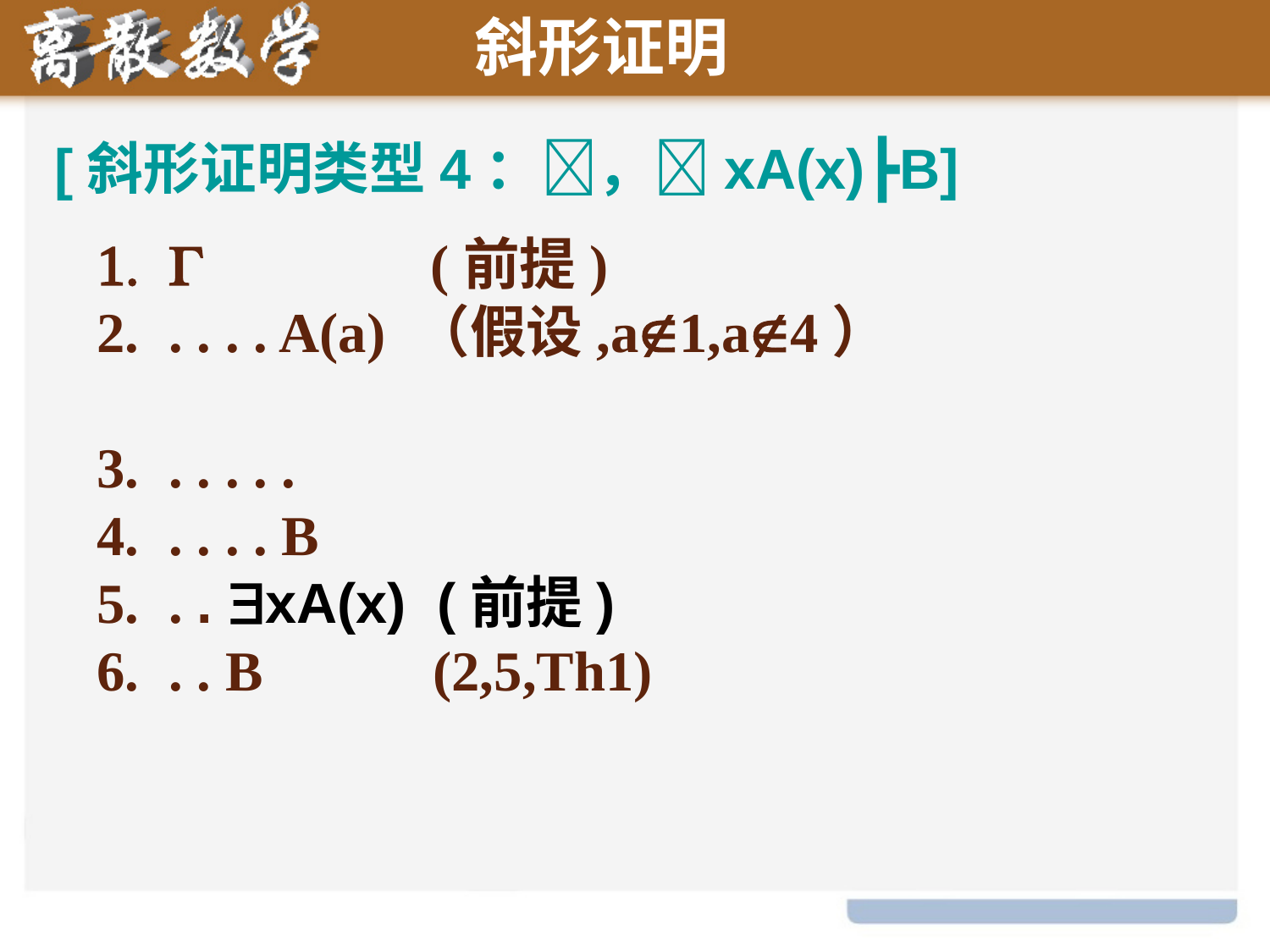

斜形证明
[斜形证明类型4：Γ，∃xA(x)┣B]
Γ                (前提)
. . . . A(a) （假设,a∉1,a∉4）
. . . . .
. . . . B
. . ∃xA(x)  (前提)
. . B            (2,5,Th1)